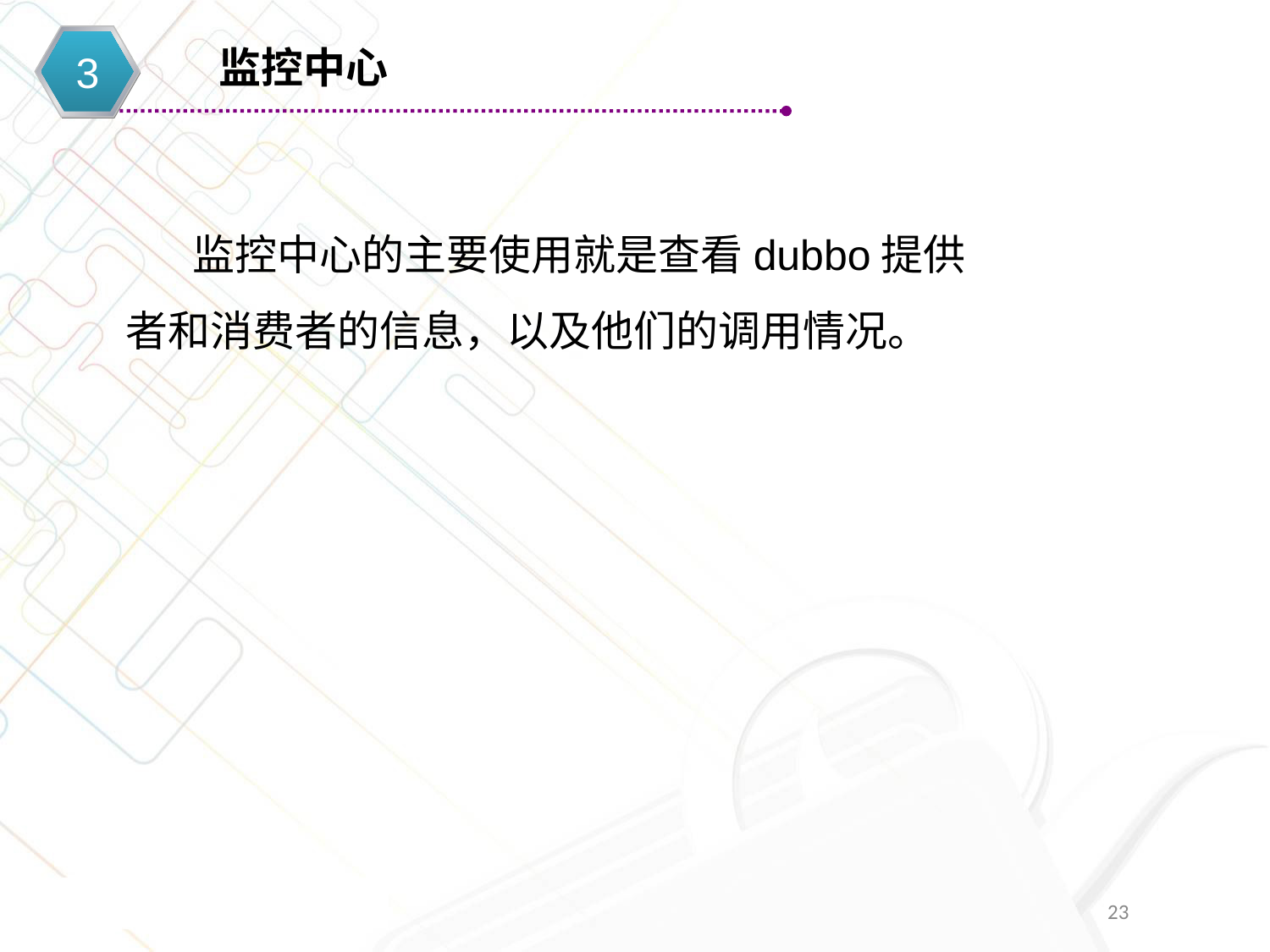

监控中心
3

      监控中心的主要使用就是查看dubbo提供者和消费者的信息，以及他们的调用情况。
23